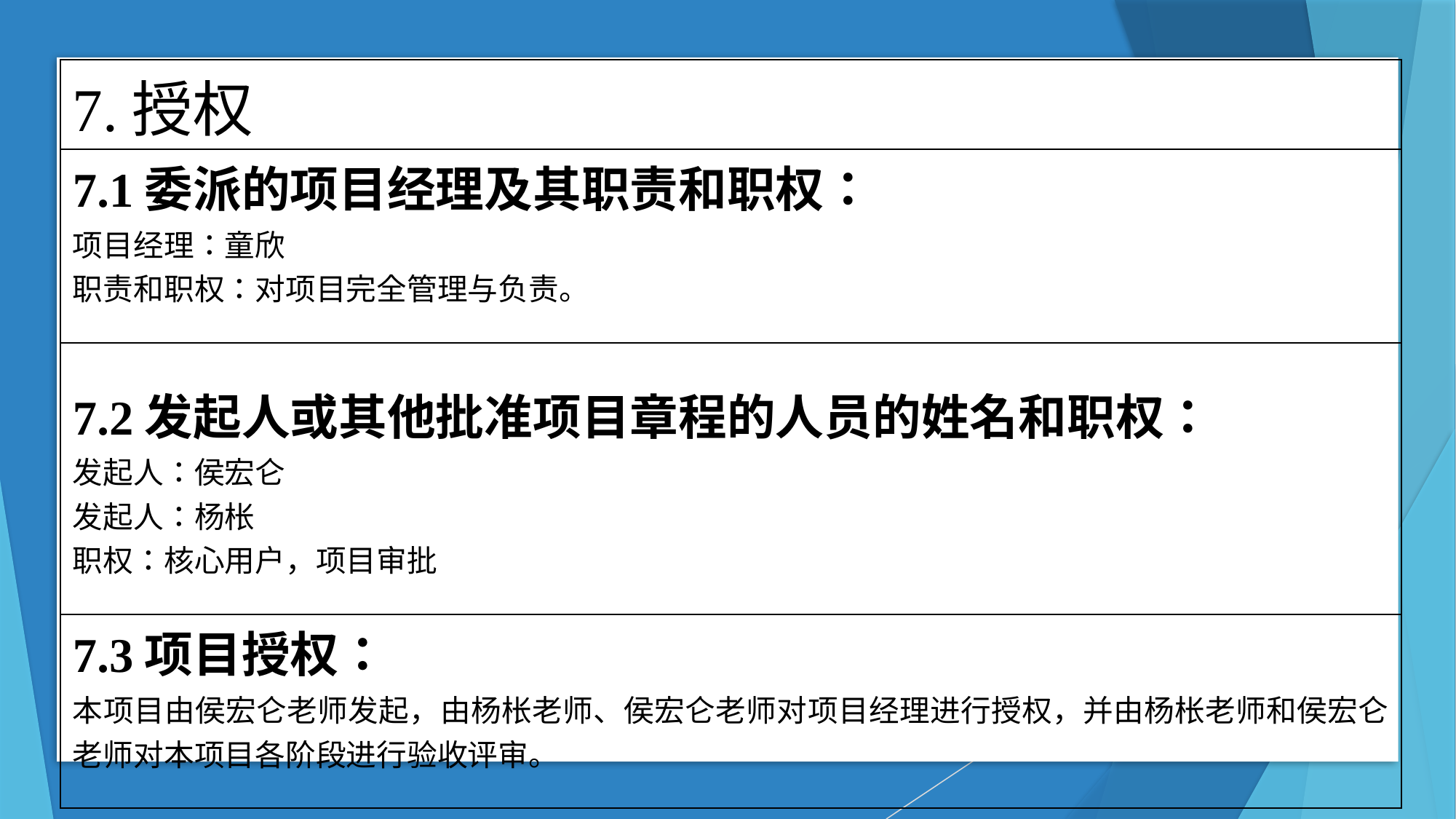

| 7.授权 |
| --- |
| 7.1委派的项目经理及其职责和职权： 项目经理：童欣 职责和职权：对项目完全管理与负责。 |
| 7.2发起人或其他批准项目章程的人员的姓名和职权： 发起人：侯宏仑 发起人：杨枨 职权：核心用户，项目审批 |
| 7.3项目授权： 本项目由侯宏仑老师发起，由杨枨老师、侯宏仑老师对项目经理进行授权，并由杨枨老师和侯宏仑老师对本项目各阶段进行验收评审。 |